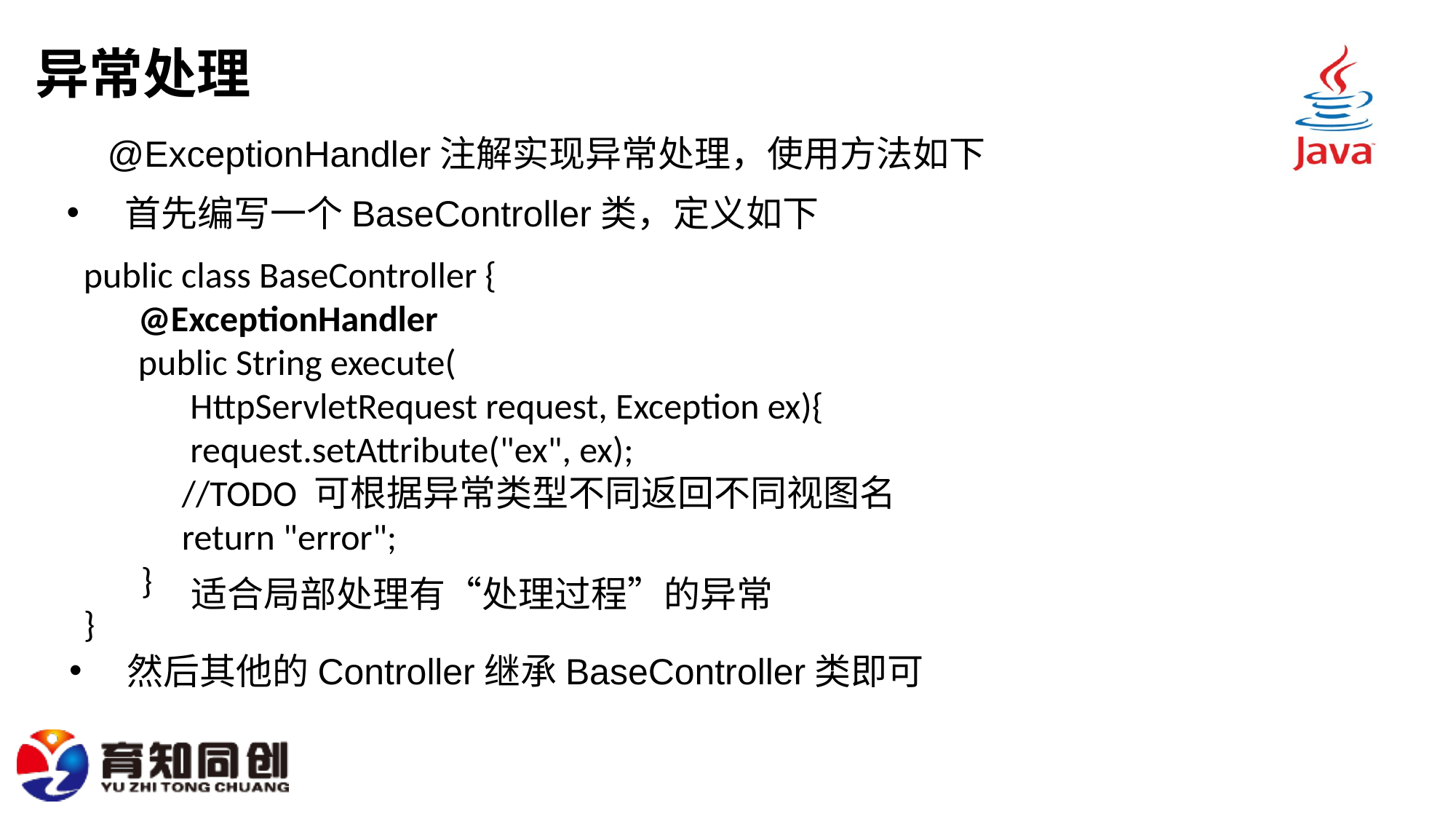

# 异常处理
    @ExceptionHandler注解实现异常处理，使用方法如下
 首先编写一个BaseController类，定义如下
public class BaseController {
@ExceptionHandler
public String execute(
             HttpServletRequest request, Exception ex){
             request.setAttribute("ex", ex);
            //TODO 可根据异常类型不同返回不同视图名
            return "error";
       }
}
适合局部处理有“处理过程”的异常
 然后其他的Controller继承BaseController类即可